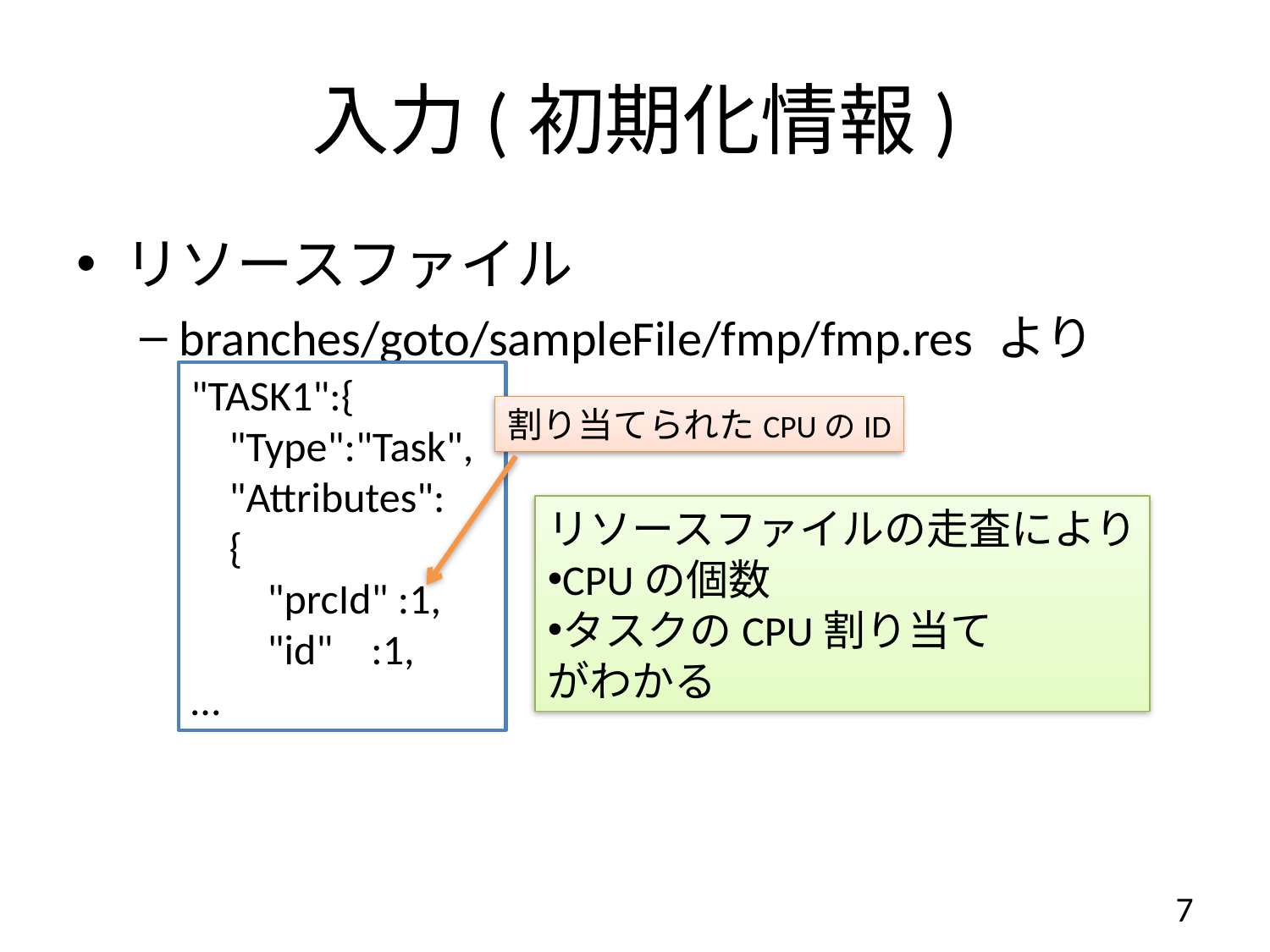

# 入力(初期化情報)
リソースファイル
branches/goto/sampleFile/fmp/fmp.res より
"TASK1":{
    "Type":"Task",
    "Attributes":
    {
        "prcId" :1,
        "id"    :1,
…
割り当てられたCPUのID
リソースファイルの走査により
CPUの個数
タスクのCPU割り当て
がわかる
7